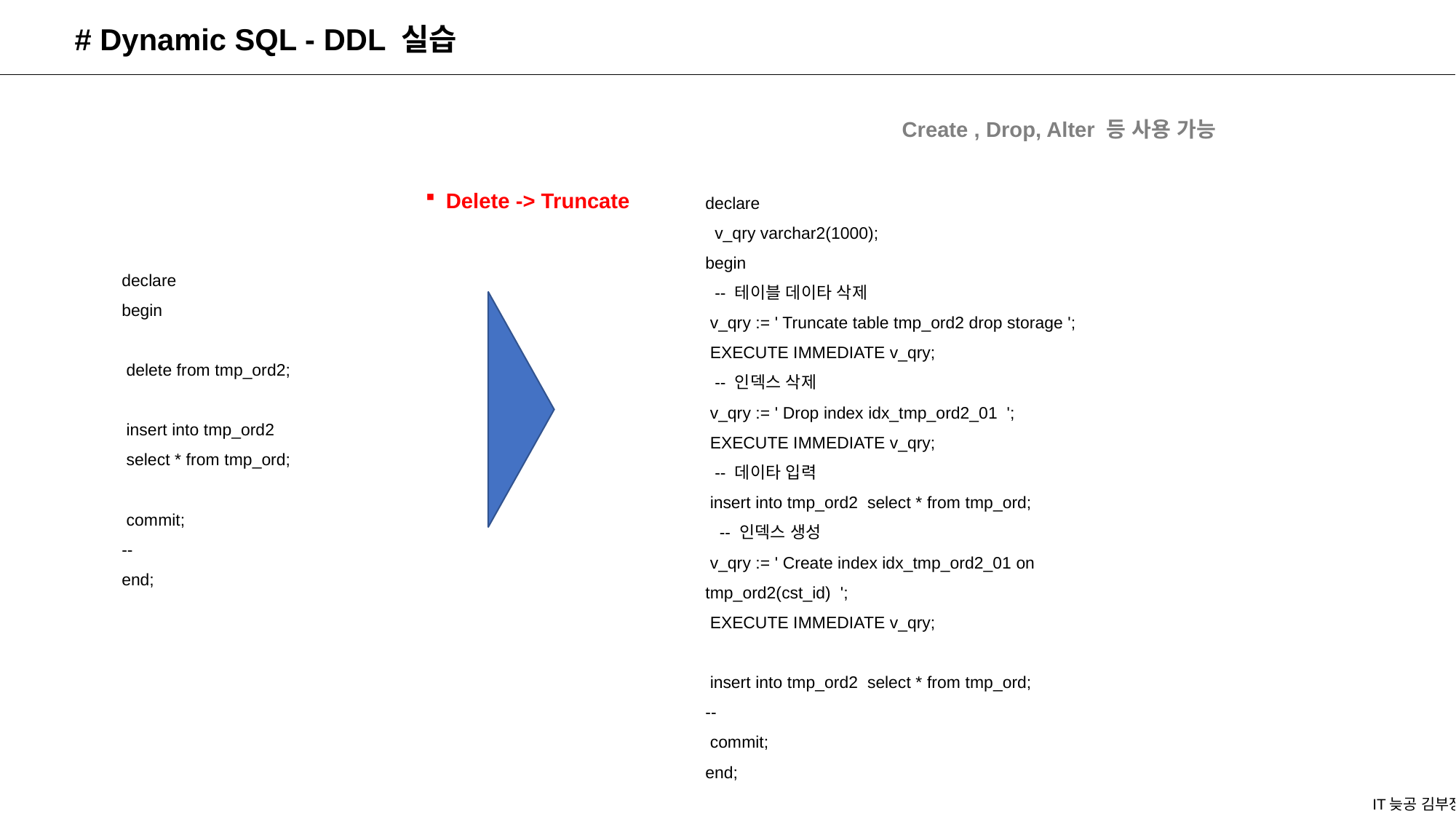

# Dynamic SQL - DDL 실습
Create , Drop, Alter 등 사용 가능
Delete -> Truncate
declare
  v_qry varchar2(1000);
begin
  -- 테이블 데이타 삭제
 v_qry := ' Truncate table tmp_ord2 drop storage ';
 EXECUTE IMMEDIATE v_qry;
  -- 인덱스 삭제
 v_qry := ' Drop index idx_tmp_ord2_01  ';
 EXECUTE IMMEDIATE v_qry;
  -- 데이타 입력
 insert into tmp_ord2  select * from tmp_ord;
   -- 인덱스 생성
 v_qry := ' Create index idx_tmp_ord2_01 on  tmp_ord2(cst_id)  ';
 EXECUTE IMMEDIATE v_qry;

 insert into tmp_ord2  select * from tmp_ord;
--
 commit;
end;
declare
begin

 delete from tmp_ord2;

 insert into tmp_ord2
 select * from tmp_ord;

 commit;
--
end;

IT늦공 김부장